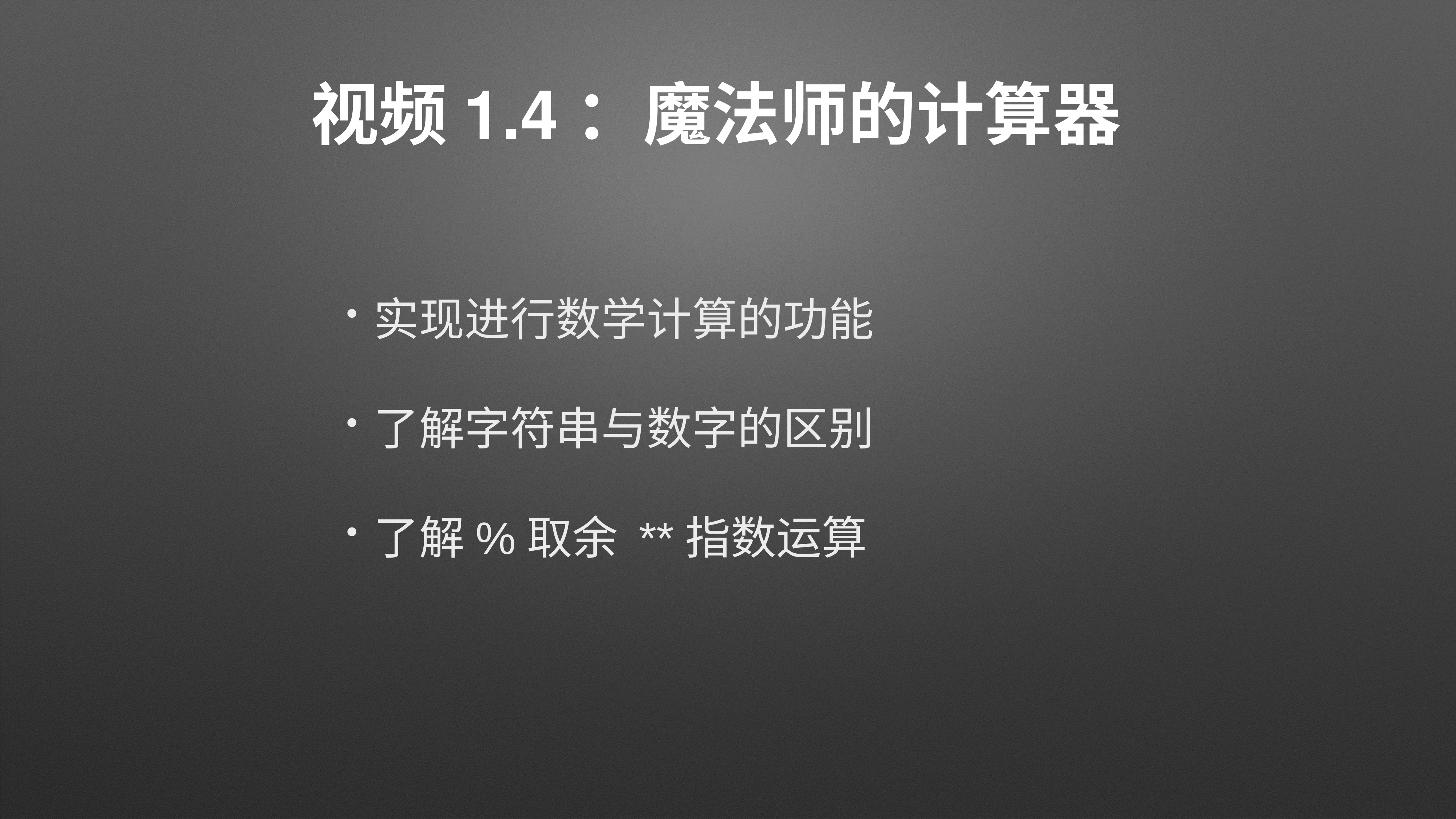

# 视频1.4：魔法师的计算器
实现进行数学计算的功能
了解字符串与数字的区别
了解%取余 **指数运算